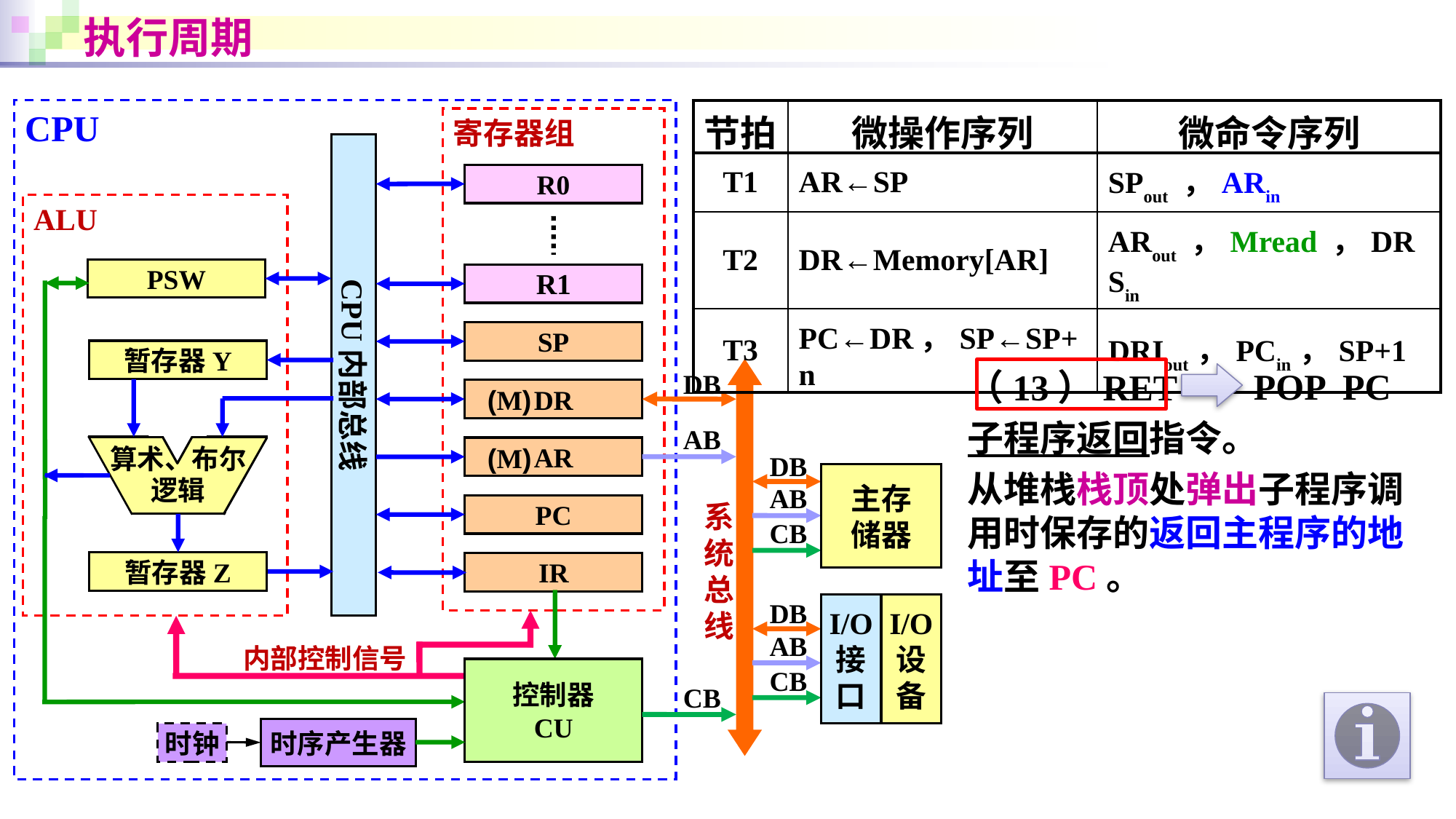

# 执行周期
CPU
寄存器组
CPU内部总线
R0

ALU

PSW
Rn-1

SP
暂存器Y

DB
DR

AB

算术、布尔
逻辑

AR

DB

主存
储器

AB
系统总线
PC

CB

暂存器Z
IR

I/O
接
口
I/O
设
备
DB

AB
内部控制信号

控制器
CU

CB

CB

时序产生器
时钟

| 节拍 | 微操作序列 | 微命令序列 |
| --- | --- | --- |
| T1 | AR←SP | SPout ，ARin |
| T2 | DR←Memory[AR] | ARout ，Mread ，DRSin |
| T3 | PC←DR，SP←SP+n | DRIout ，PCin ，SP+1 |
R1
POP  PC
（13）RET
子程序返回指令。
从堆栈栈顶处弹出子程序调用时保存的返回主程序的地址至PC。

(M)
(M)